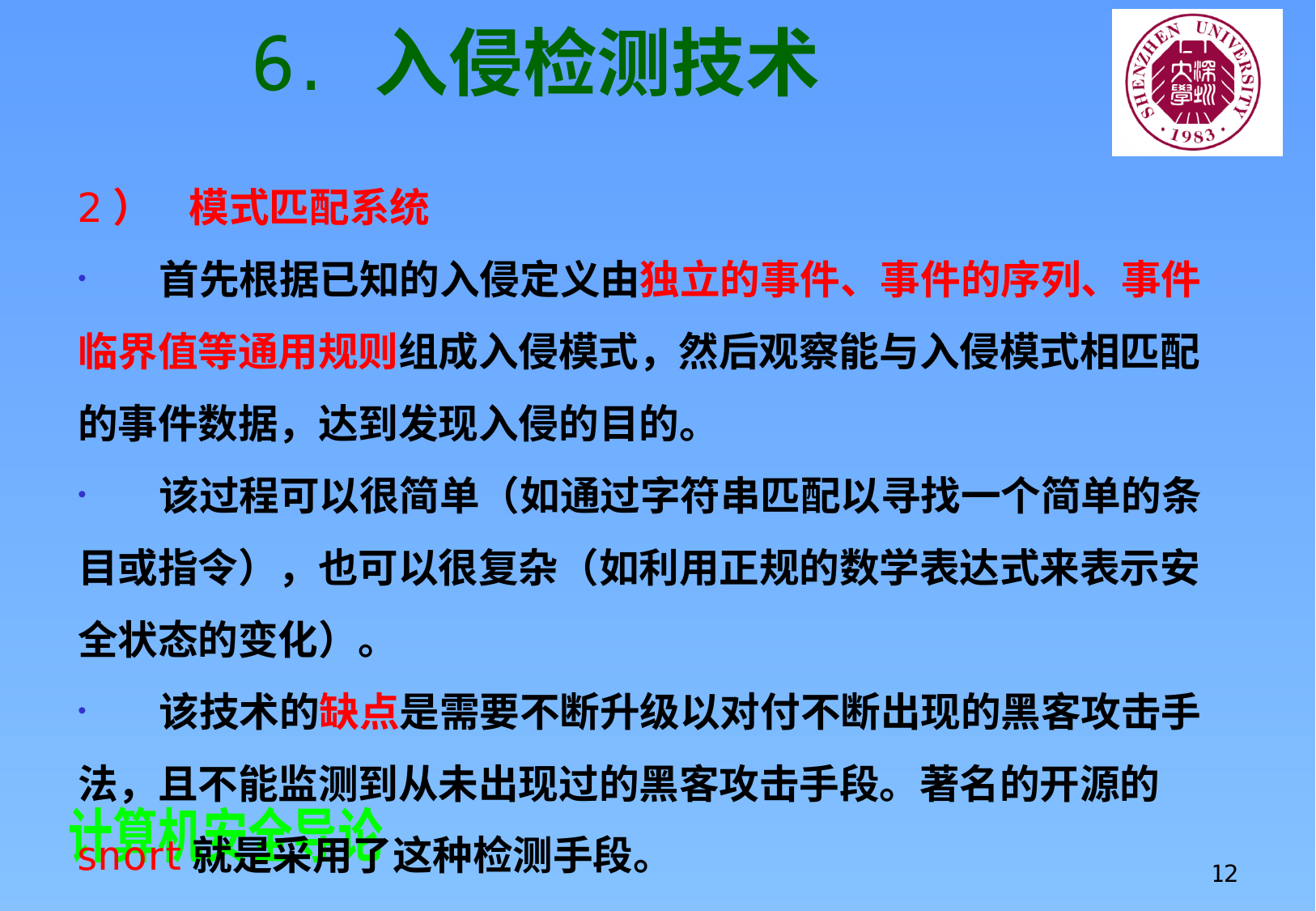

# 6.	入侵检测技术
2）    模式匹配系统
       首先根据已知的入侵定义由独立的事件、事件的序列、事件临界值等通用规则组成入侵模式，然后观察能与入侵模式相匹配的事件数据，达到发现入侵的目的。
       该过程可以很简单（如通过字符串匹配以寻找一个简单的条目或指令），也可以很复杂（如利用正规的数学表达式来表示安全状态的变化）。
       该技术的缺点是需要不断升级以对付不断出现的黑客攻击手法，且不能监测到从未出现过的黑客攻击手段。著名的开源的snort就是采用了这种检测手段。
12